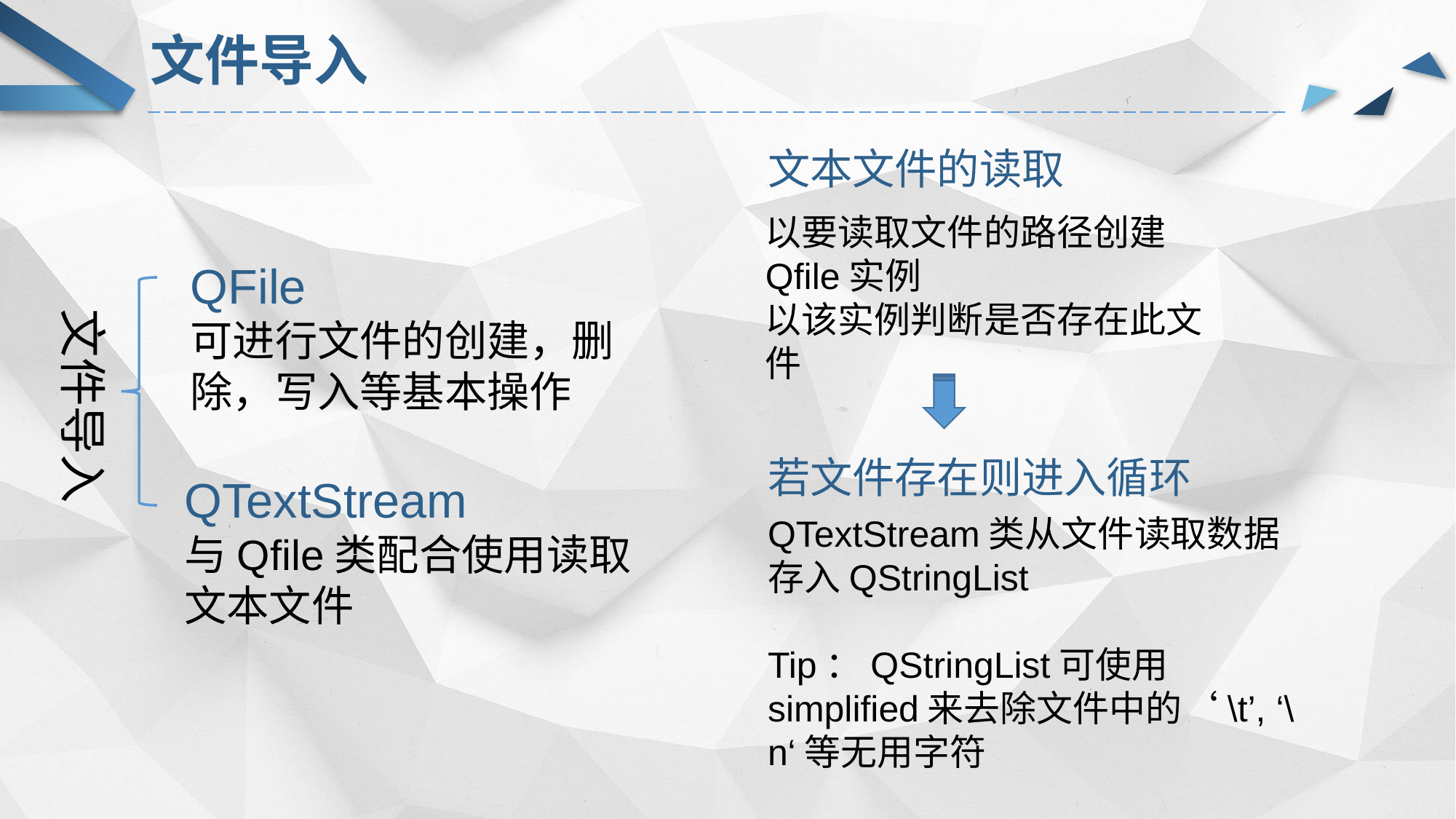

# 文件导入
文本文件的读取
以要读取文件的路径创建Qfile实例
以该实例判断是否存在此文件

QFile
可进行文件的创建，删除，写入等基本操作

文件导入

若文件存在则进入循环
QTextStream
与Qfile类配合使用读取文本文件
QTextStream类从文件读取数据存入QStringList

Tip：QStringList可使用simplified来去除文件中的‘\t’, ‘\n‘等无用字符